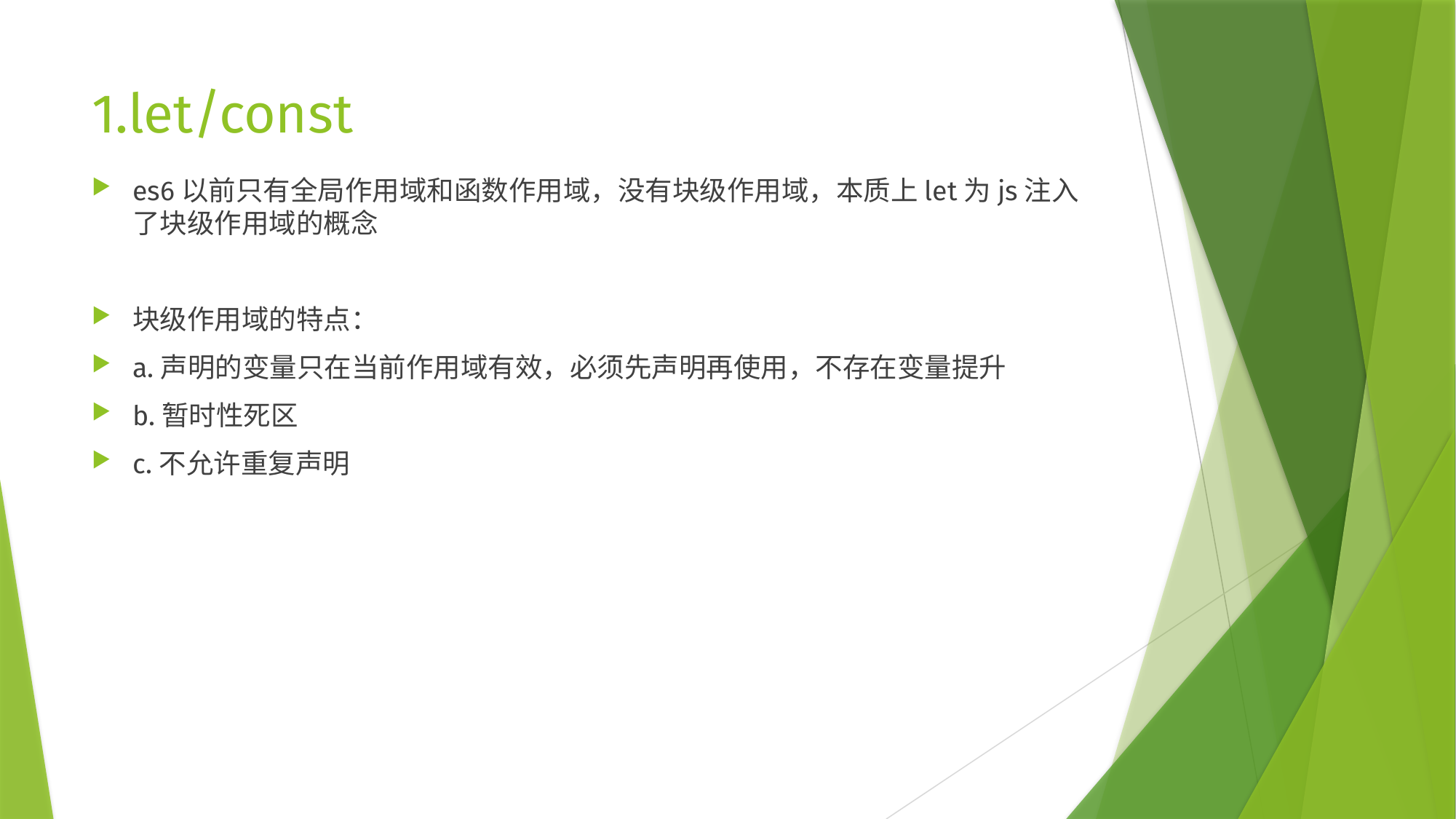

# 1.let/const
es6以前只有全局作用域和函数作用域，没有块级作用域，本质上let为js注入了块级作用域的概念

块级作用域的特点：
a.声明的变量只在当前作用域有效，必须先声明再使用，不存在变量提升
b.暂时性死区
c.不允许重复声明